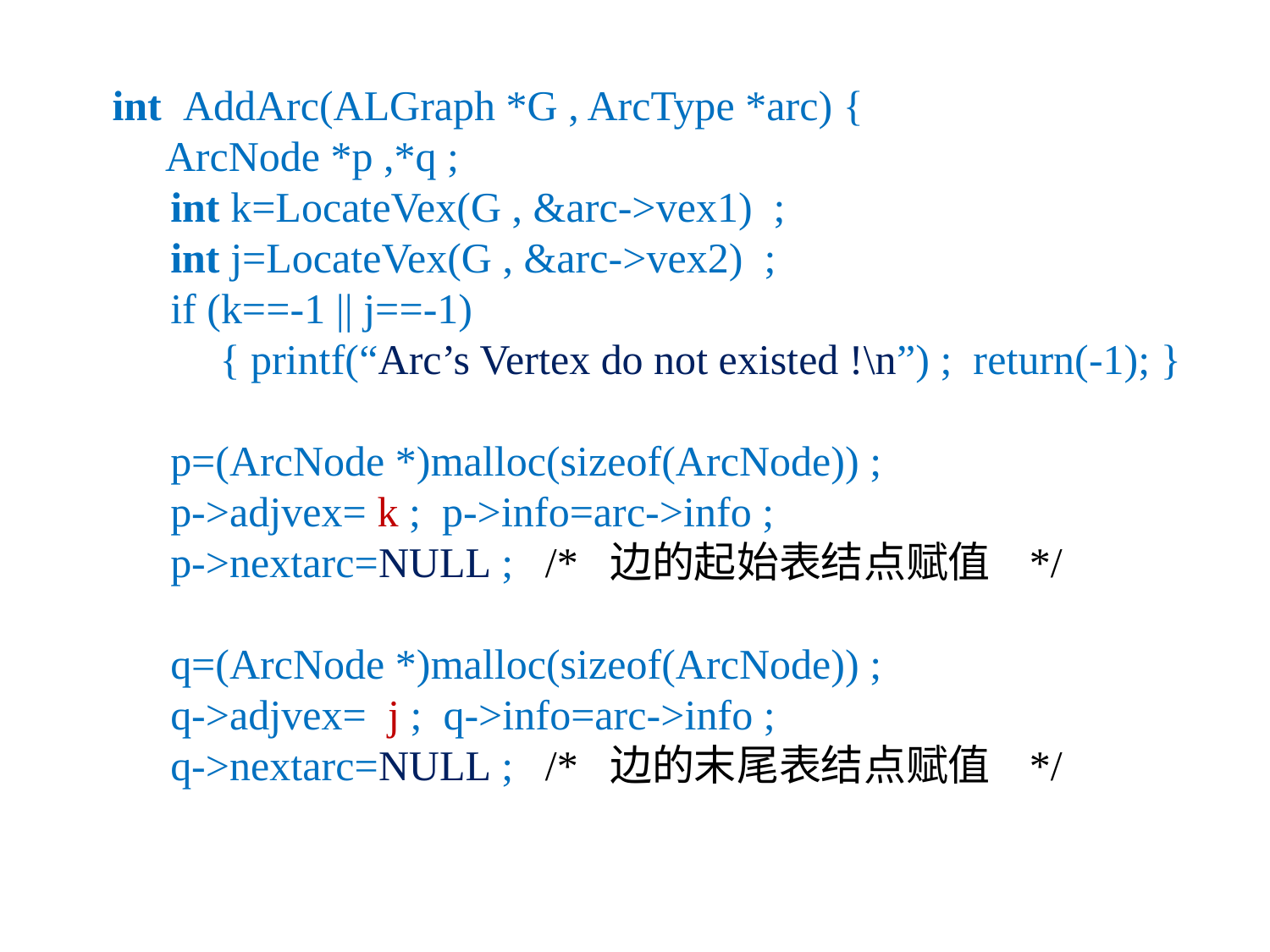

int  AddArc(ALGraph *G , ArcType *arc) {
   ArcNode *p ,*q ;
int k=LocateVex(G , &arc->vex1)  ;
int j=LocateVex(G , &arc->vex2)  ;
if (k==-1 || j==-1)
{ printf(“Arc’s Vertex do not existed !\n”) ;  return(-1); }

p=(ArcNode *)malloc(sizeof(ArcNode)) ;
p->adjvex= k ;  p->info=arc->info ;
p->nextarc=NULL ;   /*  边的起始表结点赋值   */

q=(ArcNode *)malloc(sizeof(ArcNode)) ;
q->adjvex=  j ;  q->info=arc->info ;
q->nextarc=NULL ;   /*  边的末尾表结点赋值   */